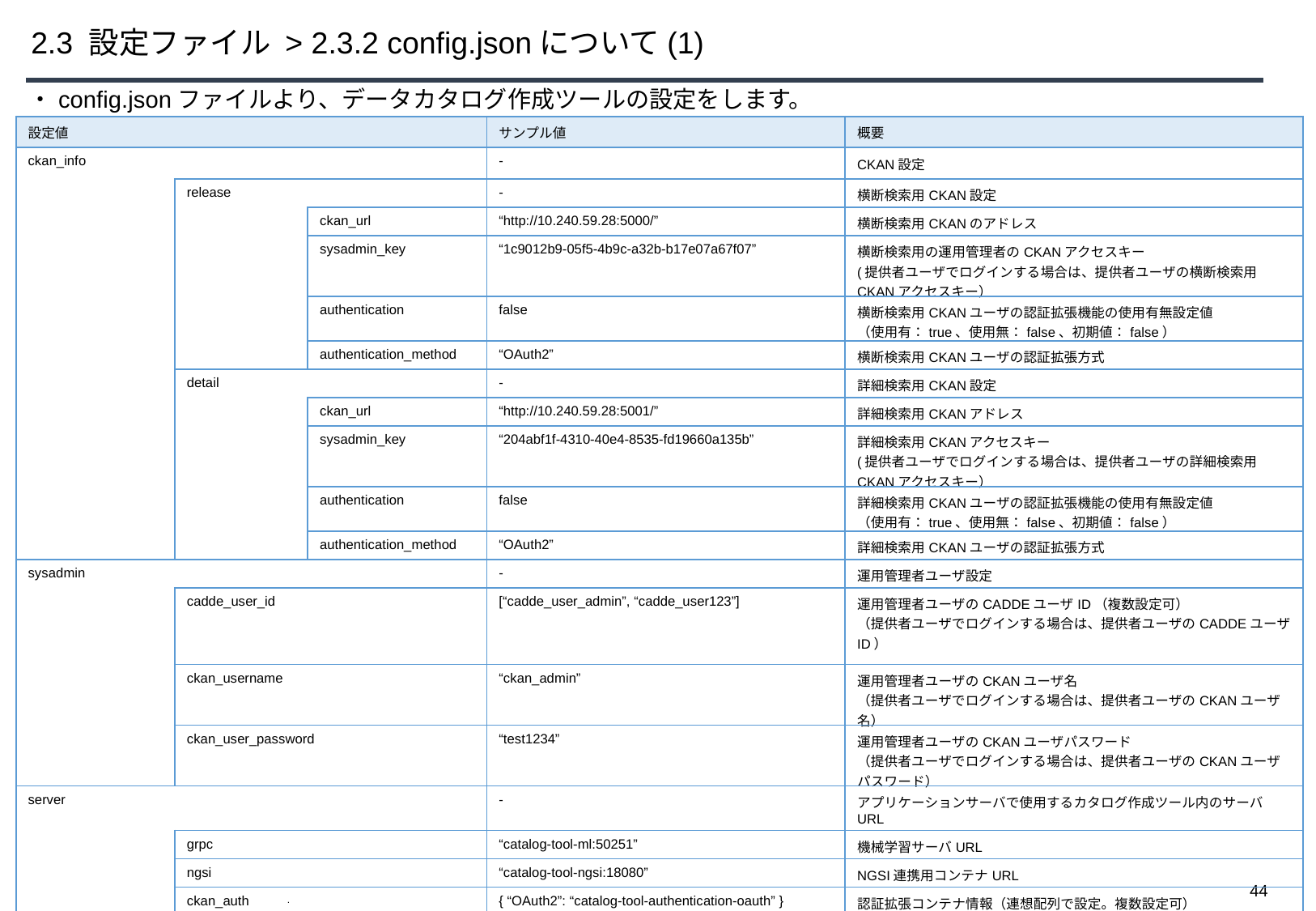

# 2.3 設定ファイル > 2.3.2 config.jsonについて(1)
・config.jsonファイルより、データカタログ作成ツールの設定をします。
| 設定値 |  |  | サンプル値 | 概要 |
| --- | --- | --- | --- | --- |
| ckan\_info |  |  | - | CKAN設定 |
|  | release |  | - | 横断検索用CKAN設定 |
|  |  | ckan\_url | “http://10.240.59.28:5000/” | 横断検索用CKANのアドレス |
|  |  | sysadmin\_key | “1c9012b9-05f5-4b9c-a32b-b17e07a67f07” | 横断検索用の運用管理者のCKANアクセスキー (提供者ユーザでログインする場合は、提供者ユーザの横断検索用CKANアクセスキー） |
|  |  | authentication | false | 横断検索用CKANユーザの認証拡張機能の使用有無設定値 （使用有：true、使用無：false、初期値：false） |
|  |  | authentication\_method | “OAuth2” | 横断検索用CKANユーザの認証拡張方式 |
|  | detail |  | - | 詳細検索用CKAN設定 |
|  |  | ckan\_url | “http://10.240.59.28:5001/” | 詳細検索用CKANアドレス |
|  |  | sysadmin\_key | “204abf1f-4310-40e4-8535-fd19660a135b” | 詳細検索用CKANアクセスキー (提供者ユーザでログインする場合は、提供者ユーザの詳細検索用CKANアクセスキー） |
|  |  | authentication | false | 詳細検索用CKANユーザの認証拡張機能の使用有無設定値 （使用有：true、使用無：false、初期値：false） |
|  |  | authentication\_method | “OAuth2” | 詳細検索用CKANユーザの認証拡張方式 |
| sysadmin |  |  | - | 運用管理者ユーザ設定 |
|  | cadde\_user\_id |  | [“cadde\_user\_admin”, “cadde\_user123”] | 運用管理者ユーザのCADDEユーザID（複数設定可） （提供者ユーザでログインする場合は、提供者ユーザのCADDEユーザID） |
|  | ckan\_username |  | “ckan\_admin” | 運用管理者ユーザのCKANユーザ名 （提供者ユーザでログインする場合は、提供者ユーザのCKANユーザ名） |
|  | ckan\_user\_password |  | “test1234” | 運用管理者ユーザのCKANユーザパスワード （提供者ユーザでログインする場合は、提供者ユーザのCKANユーザパスワード） |
| server |  |  | - | アプリケーションサーバで使用するカタログ作成ツール内のサーバURL |
|  | grpc |  | “catalog-tool-ml:50251” | 機械学習サーバURL |
|  | ngsi |  | “catalog-tool-ngsi:18080” | NGSI連携用コンテナURL |
|  | ckan\_auth |  | { “OAuth2”: “catalog-tool-authentication-oauth” } | 認証拡張コンテナ情報（連想配列で設定。複数設定可） |